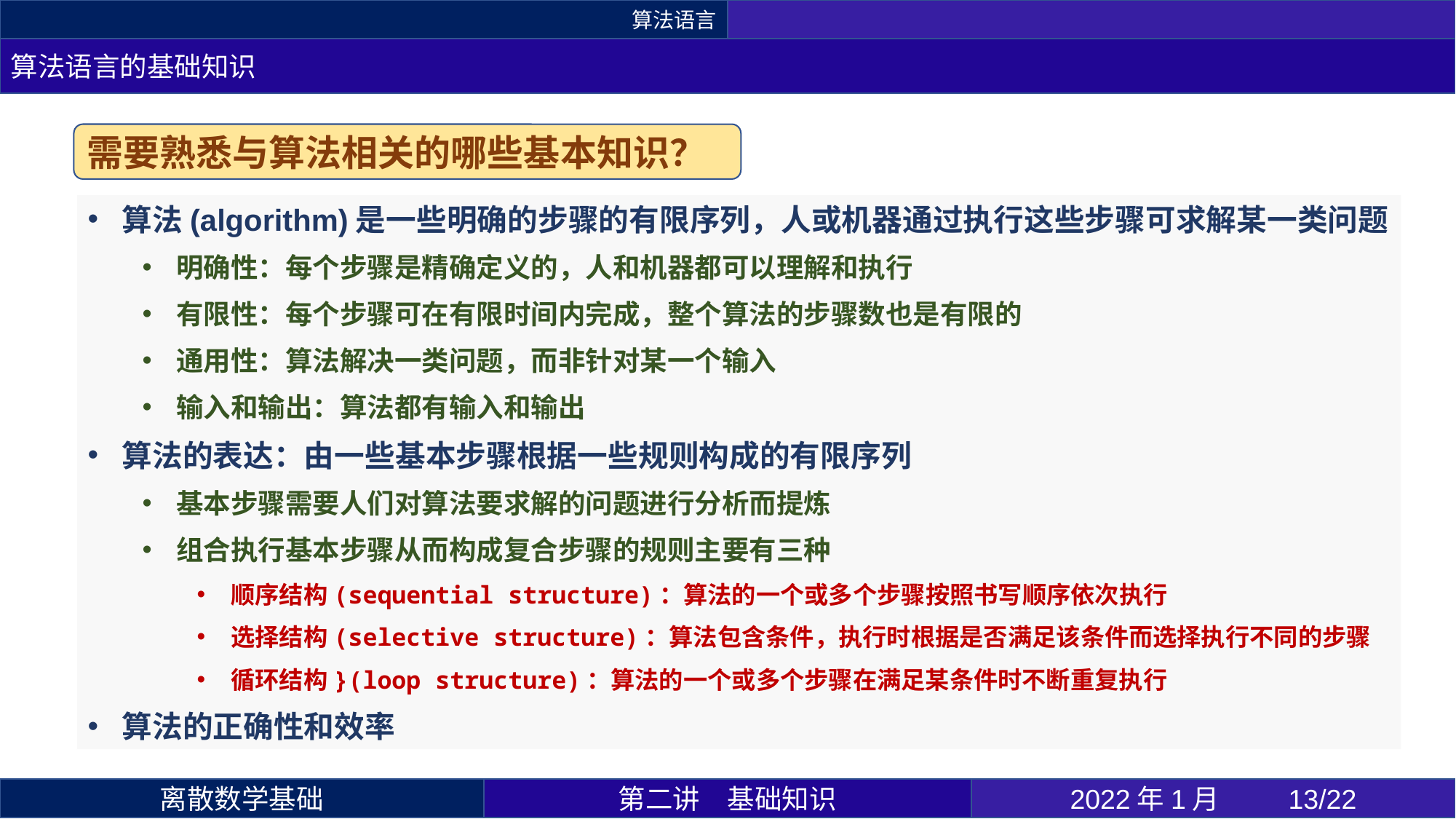

算法语言

算法语言的基础知识
需要熟悉与算法相关的哪些基本知识？
算法(algorithm)是一些明确的步骤的有限序列，人或机器通过执行这些步骤可求解某一类问题
明确性：每个步骤是精确定义的，人和机器都可以理解和执行
有限性：每个步骤可在有限时间内完成，整个算法的步骤数也是有限的
通用性：算法解决一类问题，而非针对某一个输入
输入和输出：算法都有输入和输出
算法的表达：由一些基本步骤根据一些规则构成的有限序列
基本步骤需要人们对算法要求解的问题进行分析而提炼
组合执行基本步骤从而构成复合步骤的规则主要有三种
顺序结构(sequential structure)：算法的一个或多个步骤按照书写顺序依次执行
选择结构(selective structure)：算法包含条件，执行时根据是否满足该条件而选择执行不同的步骤
循环结构}(loop structure)：算法的一个或多个步骤在满足某条件时不断重复执行
算法的正确性和效率
离散数学基础
第二讲	基础知识
2022年1月 	13/22